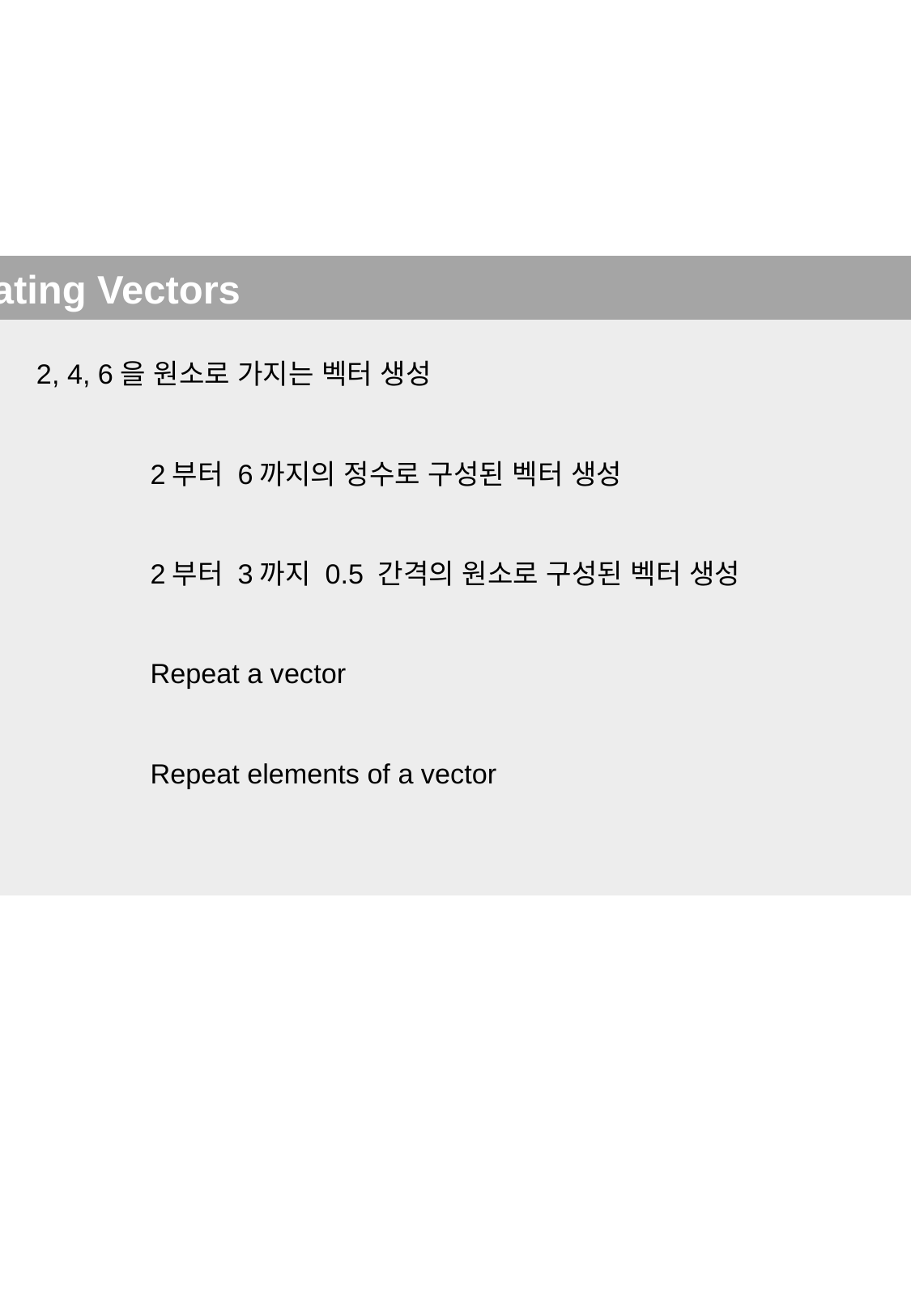

벡터 생성하기  Creating Vectors

c(2, 4, 6)			 2, 4, 6을 원소로 가지는 벡터 생성
## 2 4 6
2:6 				2부터 6까지의 정수로 구성된 벡터 생성
## 2 3 4 5 6
seq(2, 3, by=0.5)			2부터 3까지 0.5 간격의 원소로 구성된 벡터 생성
## 2.0 2.5 3.0
rep(1:2, times=3)			Repeat a vector
## 1 2 1 2 1 2
rep(1:2, each=3)			Repeat elements of a vector
## 1 1 1 2 2 2